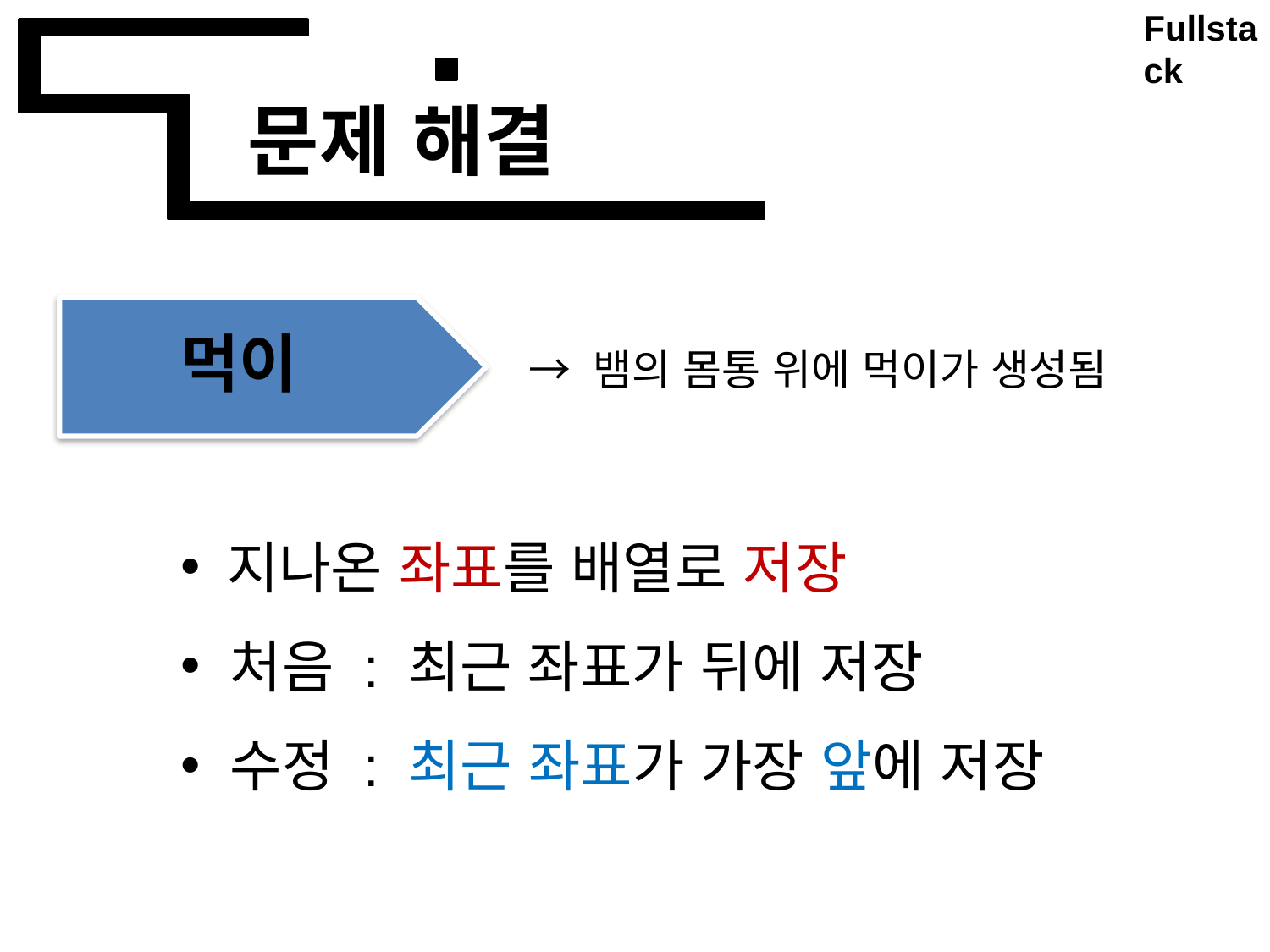

Fullstack

문제 해결

먹이
→ 뱀의 몸통 위에 먹이가 생성됨
 지나온 좌표를 배열로 저장
 처음 : 최근 좌표가 뒤에 저장
 수정 : 최근 좌표가 가장 앞에 저장